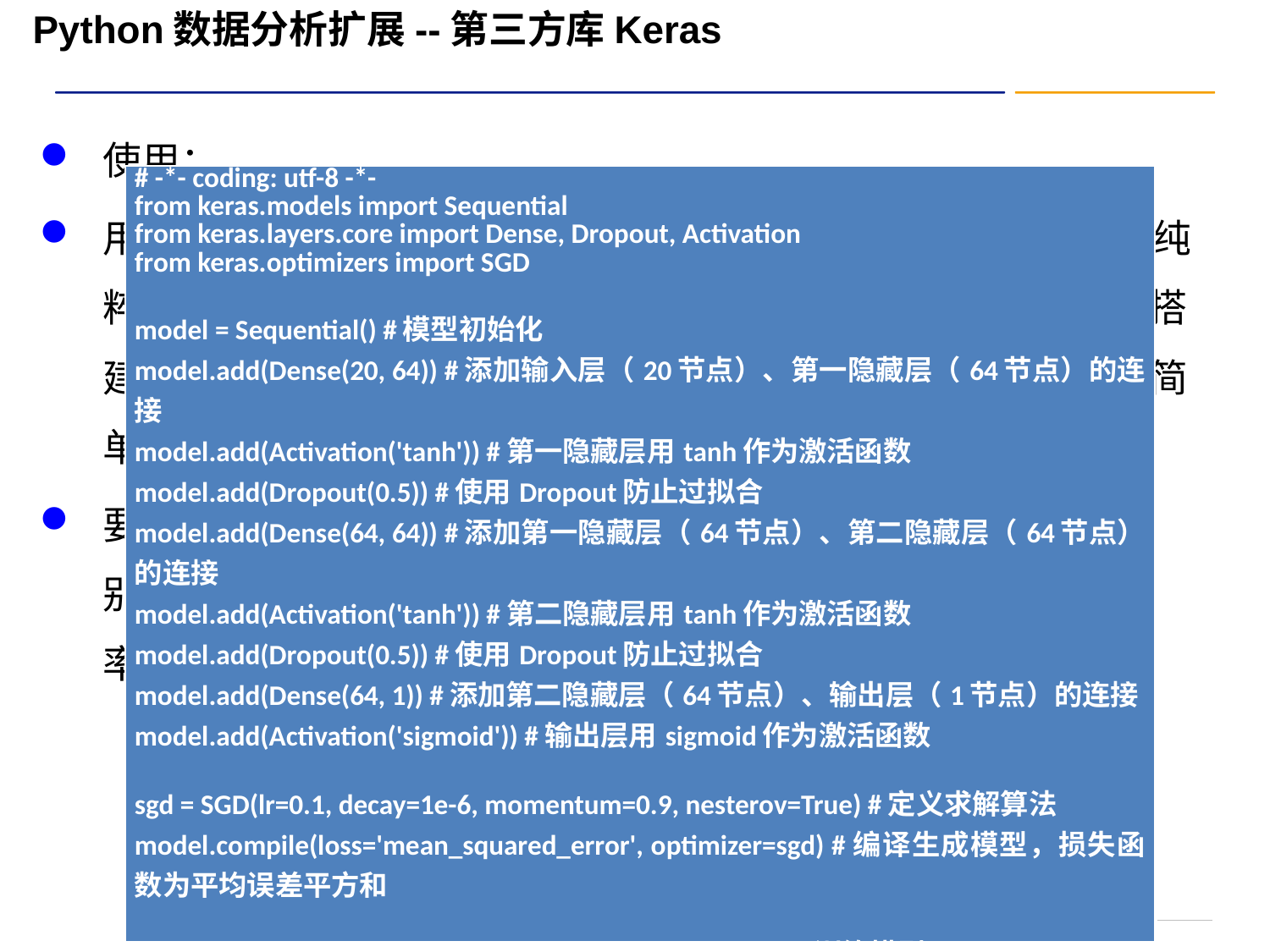

# Python数据分析扩展--第三方库Keras

使用：
用Keras搭建神经网络模型的过程相当简洁，也相当直观，它纯粹地就像搭积木一般。我们可以通过短短几十行代码，就可以搭建起一个非常强大的神经网络模型，甚至是深度学习模型。如简单搭建一个MLP（多层感知器）：
要注意的是，Keras的预测函数跟Scikit-Learn有所差别，Keras用model.predict()方法给出概率，model.predict_classes()给出分类结果。
| # -\*- coding: utf-8 -\*- from keras.models import Sequential from keras.layers.core import Dense, Dropout, Activation from keras.optimizers import SGD   model = Sequential() #模型初始化 model.add(Dense(20, 64)) #添加输入层（20节点）、第一隐藏层（64节点）的连接 model.add(Activation('tanh')) #第一隐藏层用tanh作为激活函数 model.add(Dropout(0.5)) #使用Dropout防止过拟合 model.add(Dense(64, 64)) #添加第一隐藏层（64节点）、第二隐藏层（64节点）的连接 model.add(Activation('tanh')) #第二隐藏层用tanh作为激活函数 model.add(Dropout(0.5)) #使用Dropout防止过拟合 model.add(Dense(64, 1)) #添加第二隐藏层（64节点）、输出层（1节点）的连接 model.add(Activation('sigmoid')) #输出层用sigmoid作为激活函数   sgd = SGD(lr=0.1, decay=1e-6, momentum=0.9, nesterov=True) #定义求解算法 model.compile(loss='mean\_squared\_error', optimizer=sgd) #编译生成模型，损失函数为平均误差平方和   model.fit(X\_train, y\_train, nb\_epoch=20, batch\_size=16) #训练模型 score = model.evaluate(X\_test, y\_test, batch\_size=16) #测试模型 |
| --- |